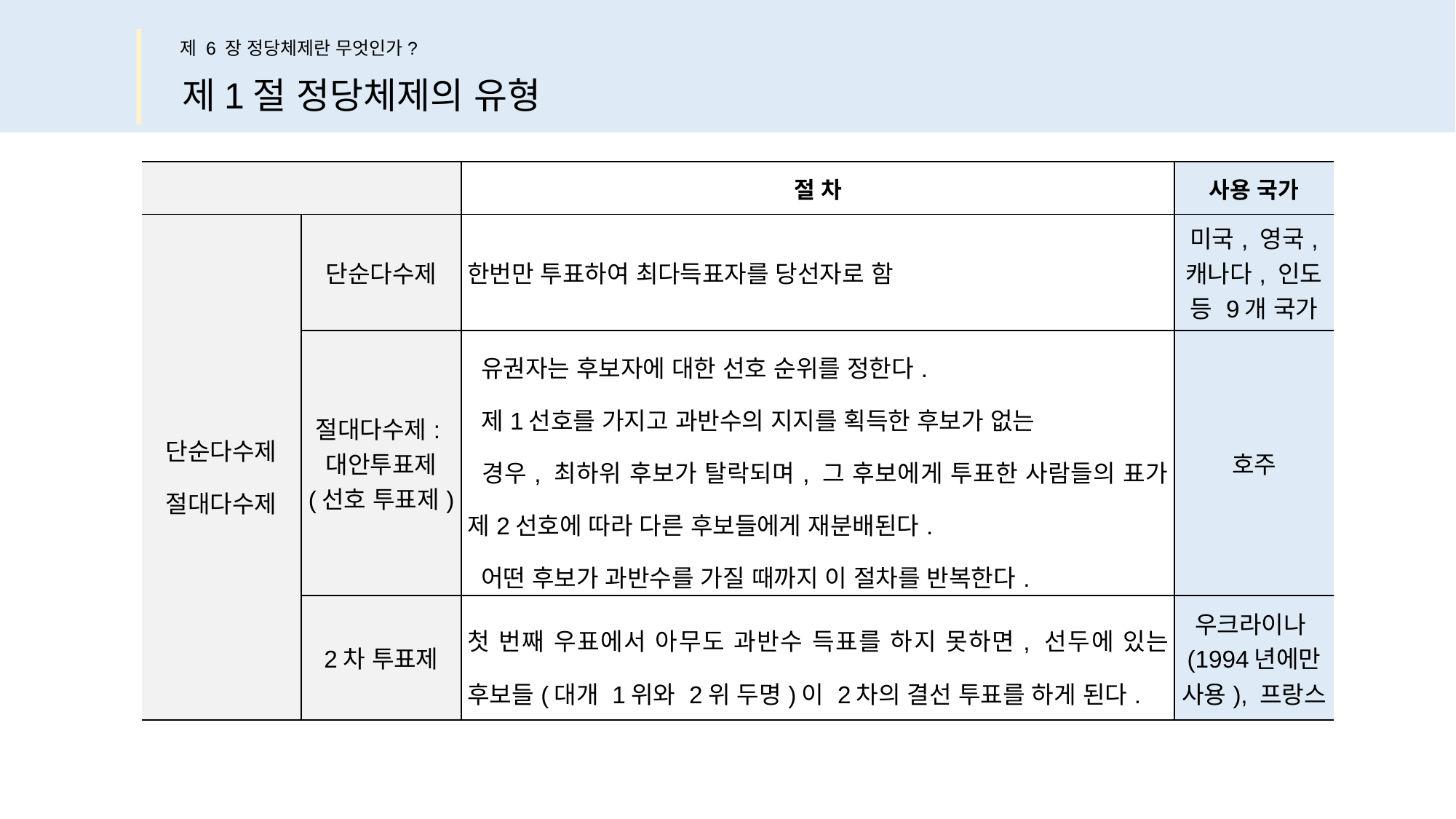

제 6 장 정당체제란 무엇인가?
제1절 정당체제의 유형
|  |  | 절 차 | 사용 국가 |
| --- | --- | --- | --- |
| 단순다수제 절대다수제 | 단순다수제 | 한번만 투표하여 최다득표자를 당선자로 함 | 미국, 영국, 캐나다, 인도 등 9개 국가 |
|  | 절대다수제: 대안투표제 (선호 투표제) | 유권자는 후보자에 대한 선호 순위를 정한다. 제1선호를 가지고 과반수의 지지를 획득한 후보가 없는 경우, 최하위 후보가 탈락되며, 그 후보에게 투표한 사람들의 표가 제2선호에 따라 다른 후보들에게 재분배된다. 어떤 후보가 과반수를 가질 때까지 이 절차를 반복한다. | 호주 |
|  | 2차 투표제 | 첫 번째 우표에서 아무도 과반수 득표를 하지 못하면, 선두에 있는 후보들(대개 1위와 2위 두명)이 2차의 결선 투표를 하게 된다. | 우크라이나(1994년에만 사용), 프랑스 |